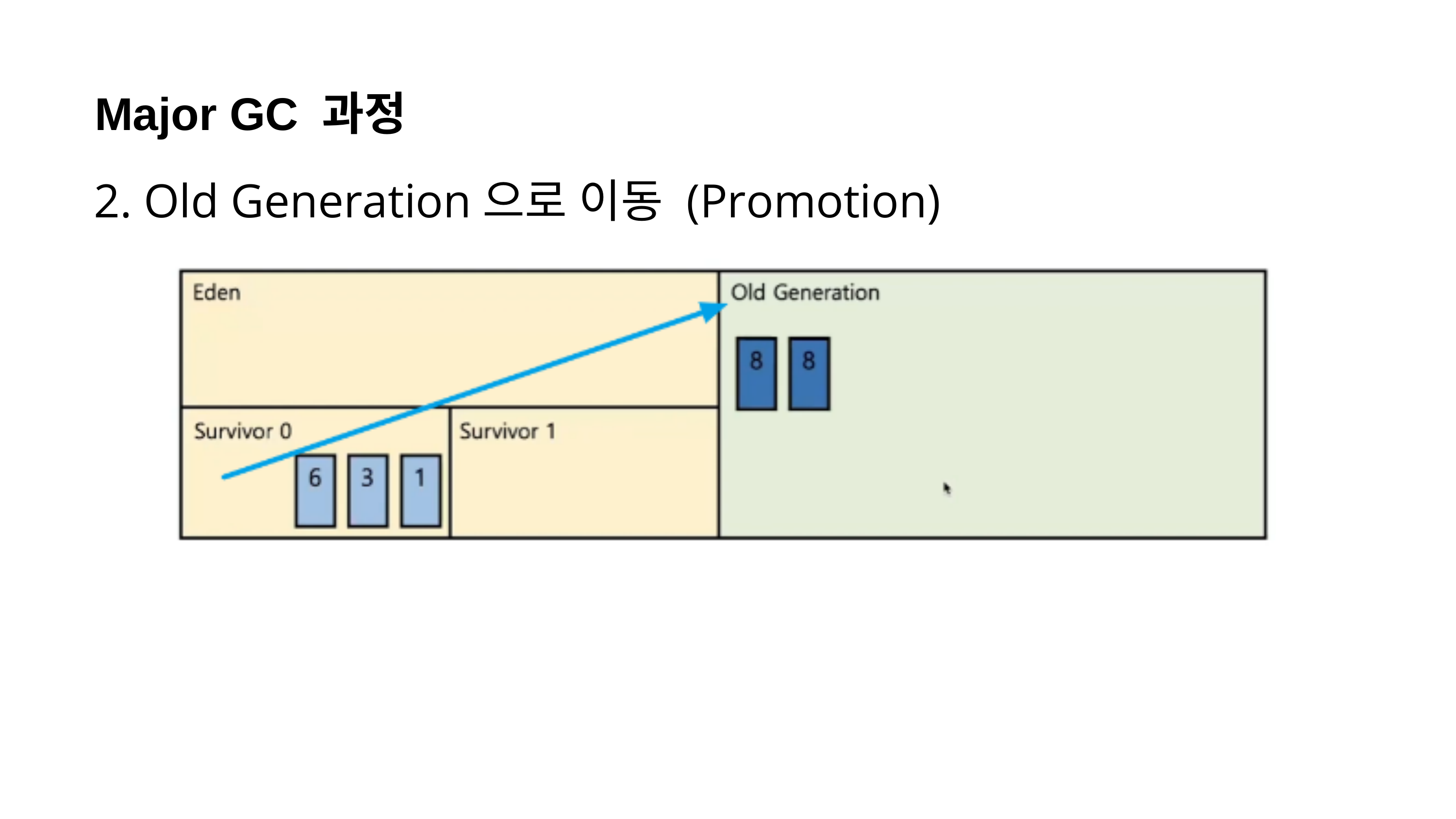

Major GC 과정
 2. Old Generation으로 이동 (Promotion)